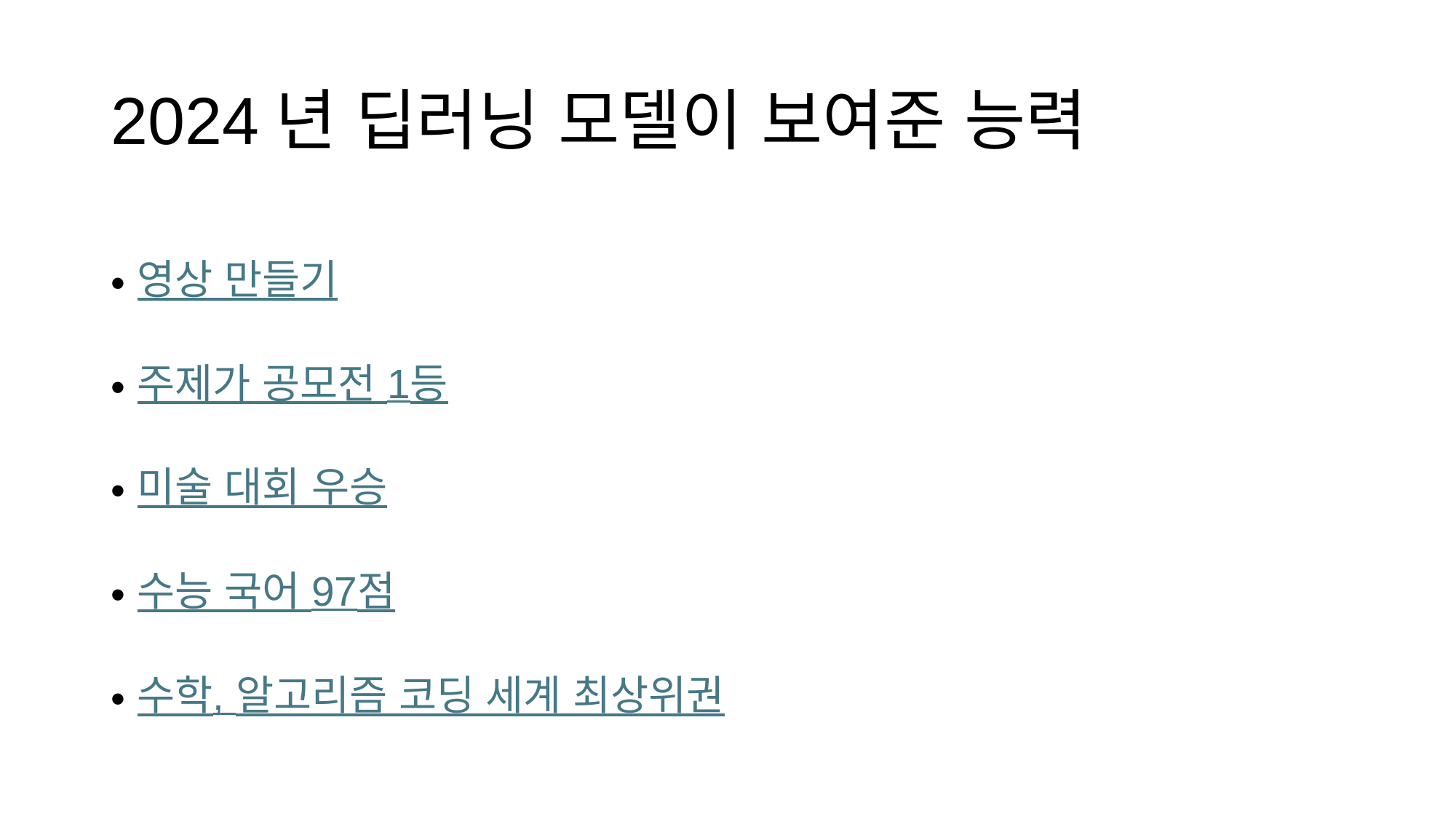

# 2024년 딥러닝 모델이 보여준 능력
영상 만들기
주제가 공모전 1등
미술 대회 우승
수능 국어 97점
수학, 알고리즘 코딩 세계 최상위권